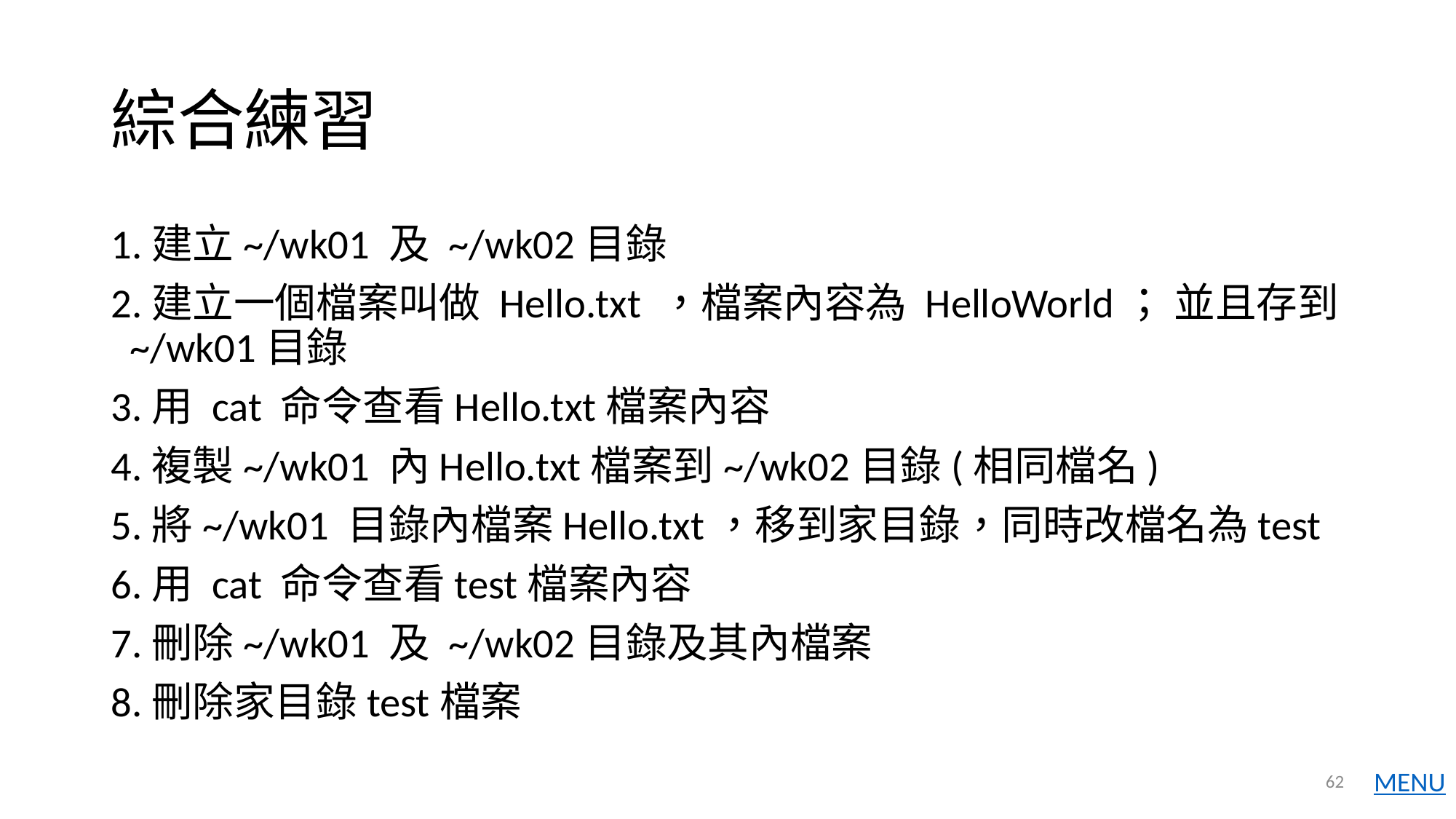

# 綜合練習
1.建立~/wk01 及 ~/wk02目錄
2.建立一個檔案叫做 Hello.txt ，檔案內容為 HelloWorld； 並且存到  ~/wk01目錄
3.用 cat 命令查看Hello.txt檔案內容
4.複製~/wk01 內Hello.txt檔案到~/wk02目錄(相同檔名)
5.將~/wk01 目錄內檔案Hello.txt，移到家目錄，同時改檔名為test
6.用 cat 命令查看test檔案內容
7.刪除~/wk01 及 ~/wk02目錄及其內檔案
8.刪除家目錄test檔案

62